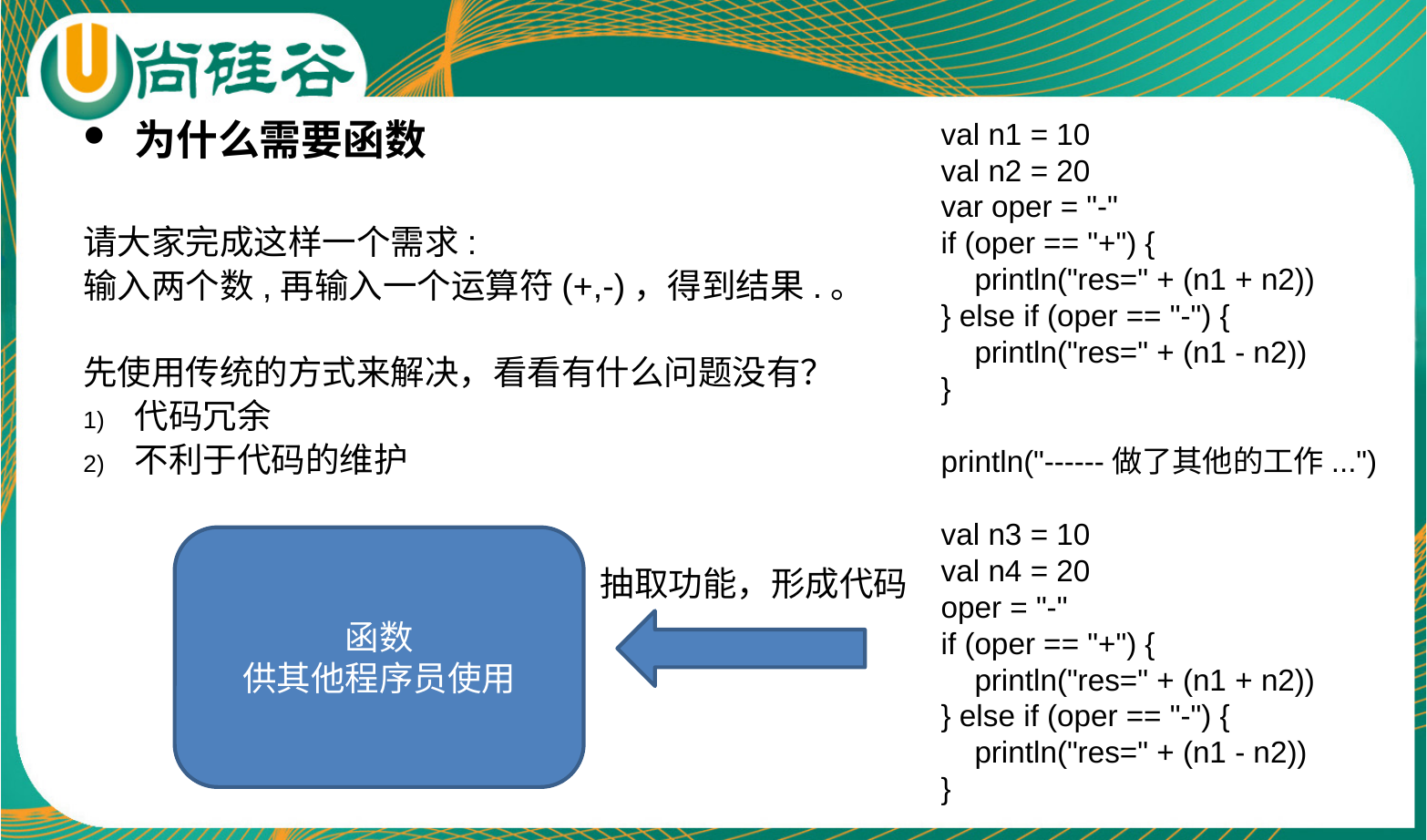

val n1 = 10
val n2 = 20
var oper = "-"
if (oper == "+") {
    println("res=" + (n1 + n2))
} else if (oper == "-") {
    println("res=" + (n1 - n2))
}

println("------做了其他的工作...")

val n3 = 10
val n4 = 20
oper = "-"
if (oper == "+") {
    println("res=" + (n1 + n2))
} else if (oper == "-") {
    println("res=" + (n1 - n2))
}
为什么需要函数

请大家完成这样一个需求:
输入两个数,再输入一个运算符(+,-)，得到结果.。

先使用传统的方式来解决，看看有什么问题没有？
代码冗余
不利于代码的维护

函数
供其他程序员使用
抽取功能，形成代码